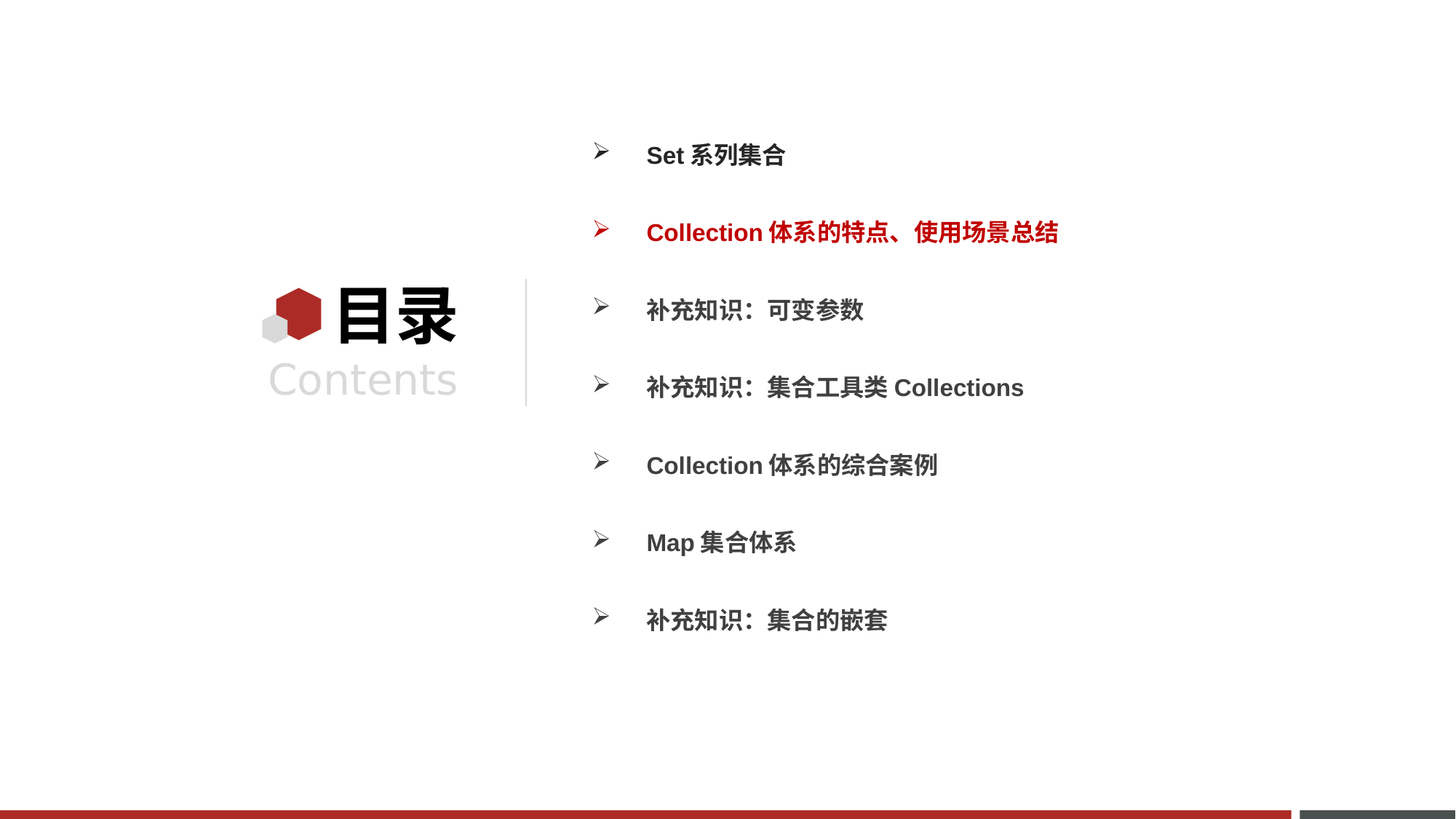

Set系列集合
Collection体系的特点、使用场景总结
补充知识：可变参数
补充知识：集合工具类Collections
Collection体系的综合案例
Map集合体系
补充知识：集合的嵌套